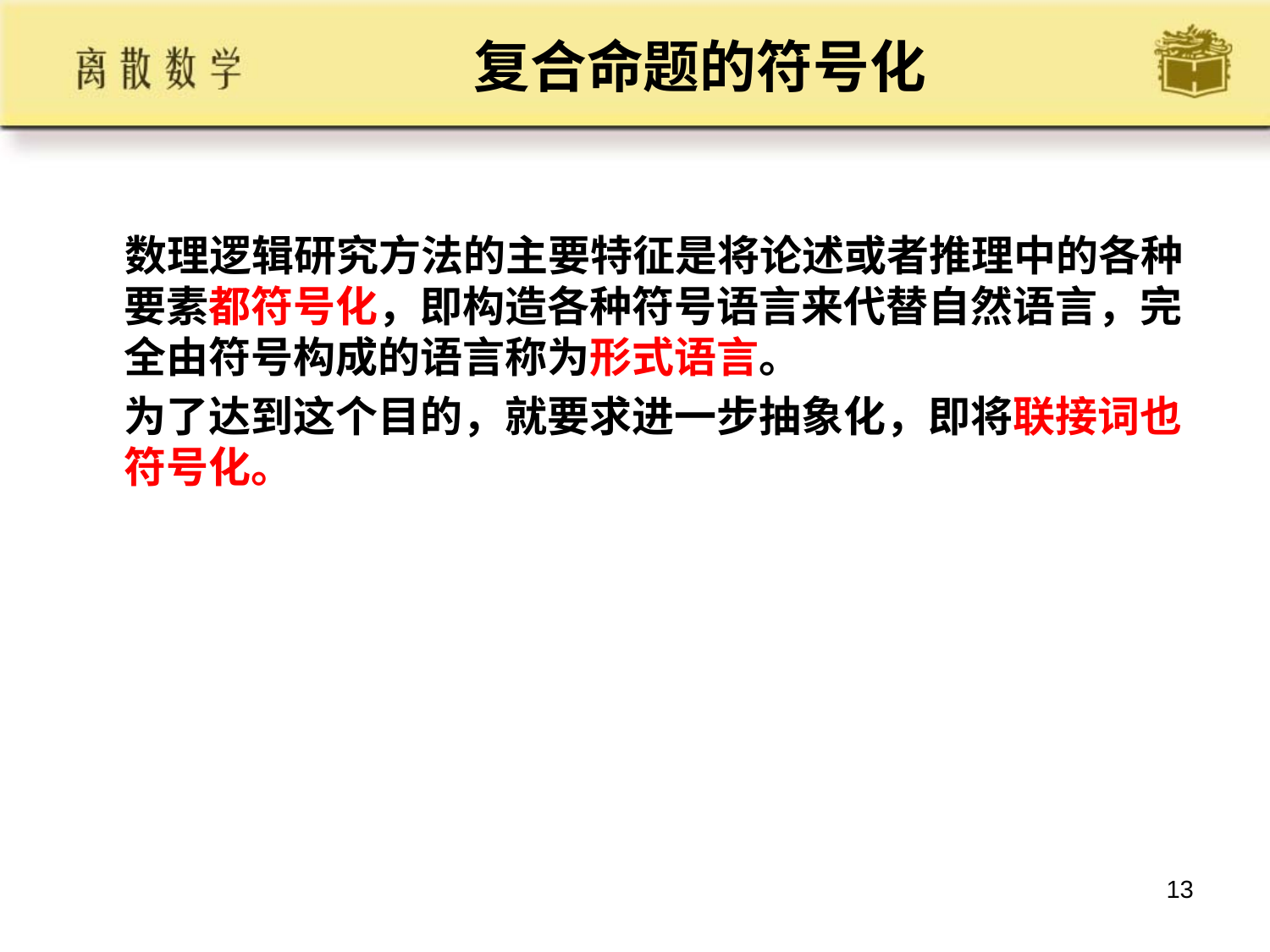

# 复合命题的符号化
    数理逻辑研究方法的主要特征是将论述或者推理中的各种要素都符号化，即构造各种符号语言来代替自然语言，完全由符号构成的语言称为形式语言。
	为了达到这个目的，就要求进一步抽象化，即将联接词也符号化。
13